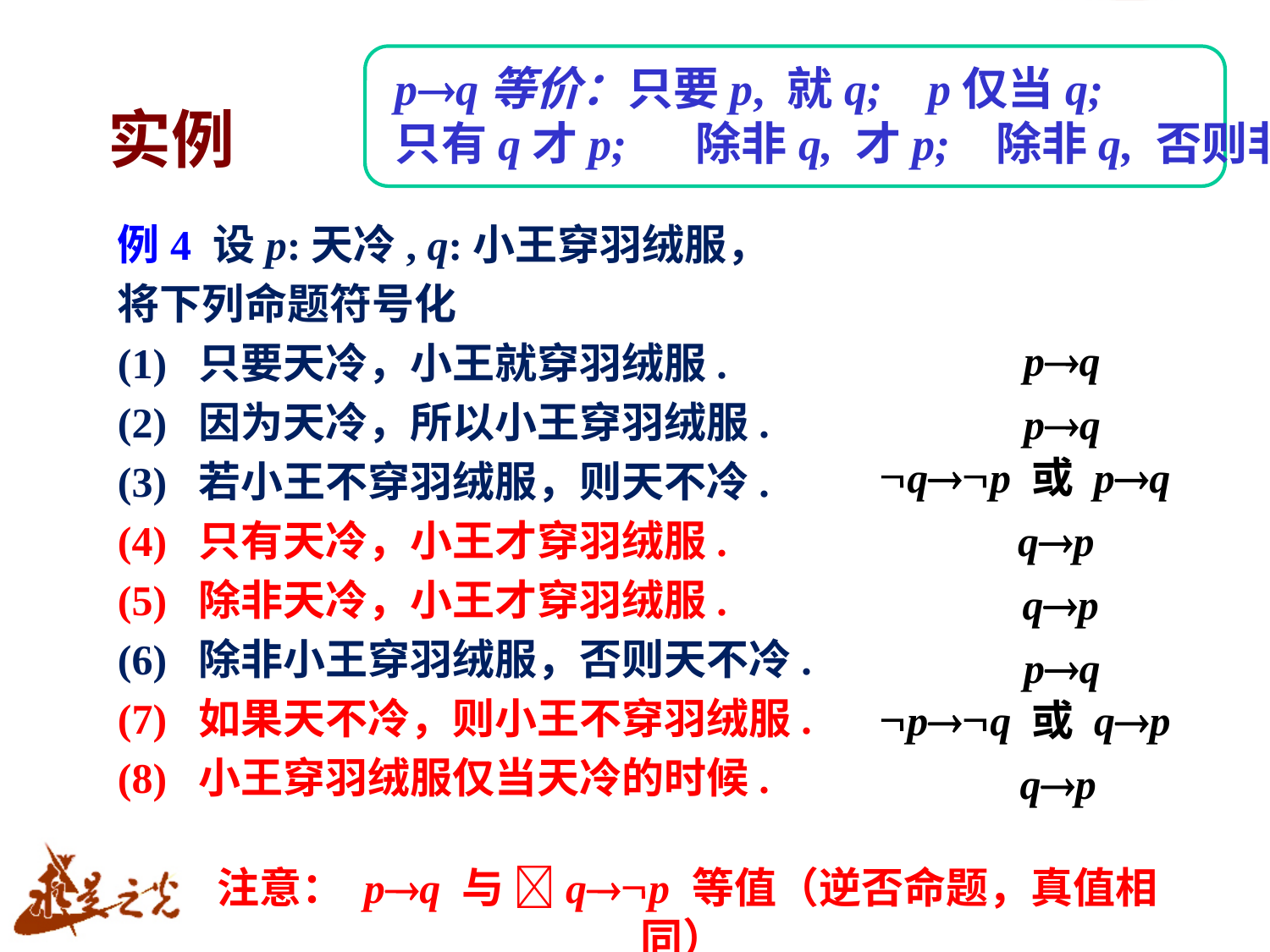

p→q等价：只要p, 就q;    p仅当q;
只有q才p;     除非q, 才p;   除非q, 否则非p
# 实例
例4 设p:天冷, q:小王穿羽绒服，
将下列命题符号化
(1)  只要天冷，小王就穿羽绒服.
(2)  因为天冷，所以小王穿羽绒服.
(3)  若小王不穿羽绒服，则天不冷.
(4)  只有天冷，小王才穿羽绒服.
(5)  除非天冷，小王才穿羽绒服.
(6)  除非小王穿羽绒服，否则天不冷.
(7)  如果天不冷，则小王不穿羽绒服.
(8)  小王穿羽绒服仅当天冷的时候.
p→q
p→q
¬q→¬p 或 p→q
q→p
q→p
p→q
¬p→¬q 或 q→p
q→p
注意： p→q 与 ¬q→¬p 等值（逆否命题，真值相同）
13